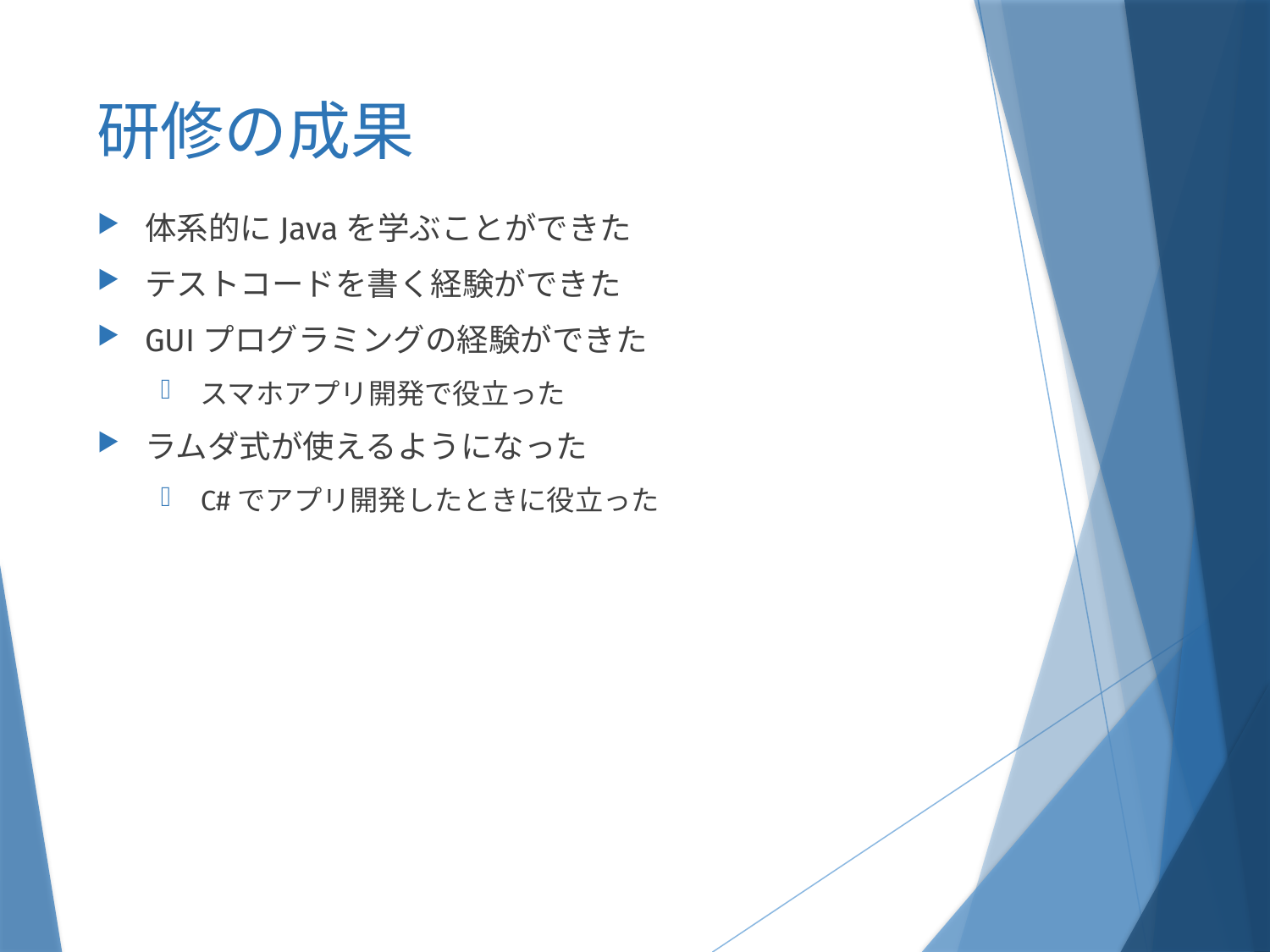

# 研修の成果
体系的にJavaを学ぶことができた
テストコードを書く経験ができた
GUIプログラミングの経験ができた
スマホアプリ開発で役立った
ラムダ式が使えるようになった
C#でアプリ開発したときに役立った